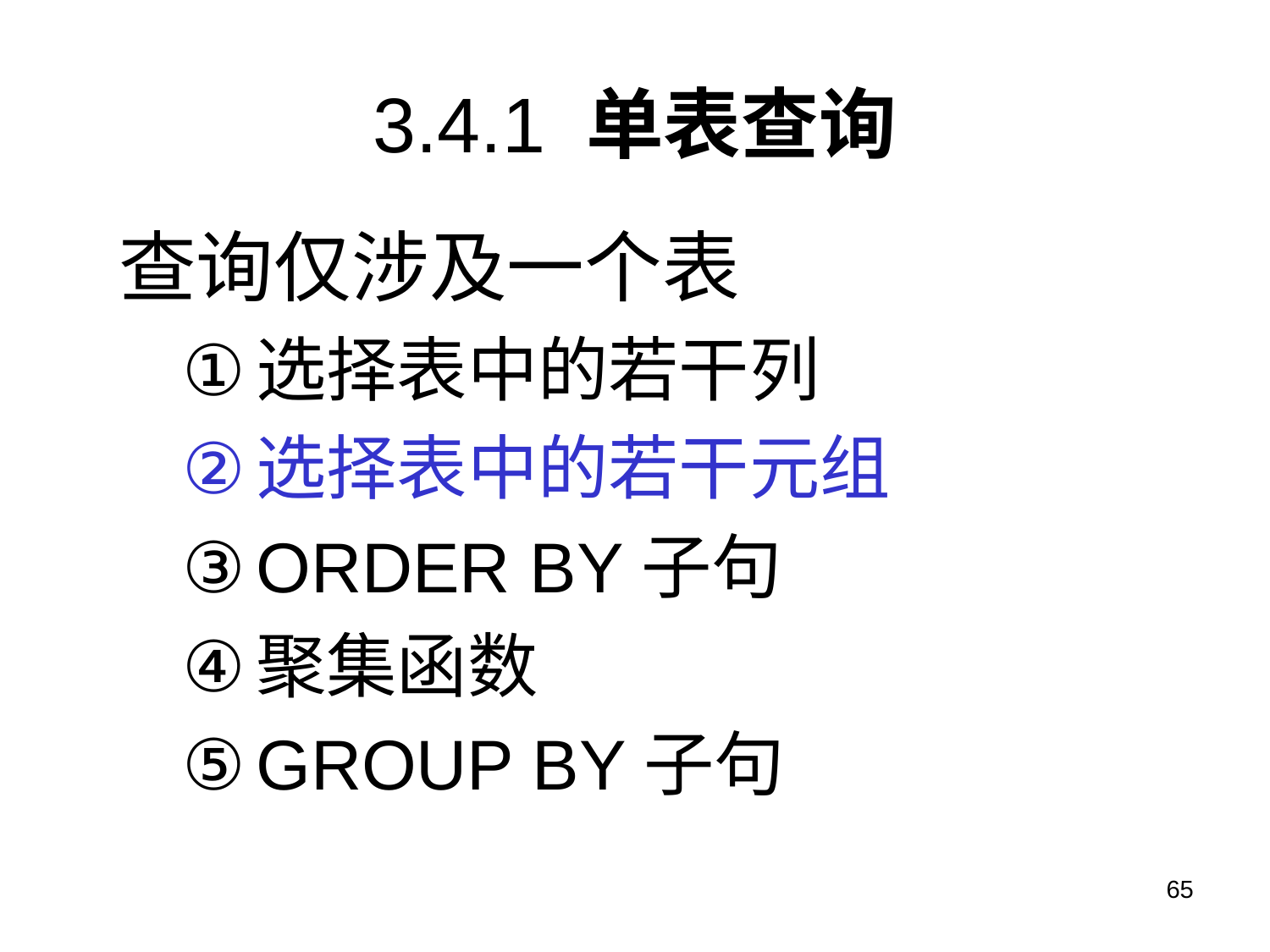

# 3.4.1 单表查询
查询仅涉及一个表
选择表中的若干列
选择表中的若干元组
ORDER BY子句
聚集函数
GROUP BY子句

65